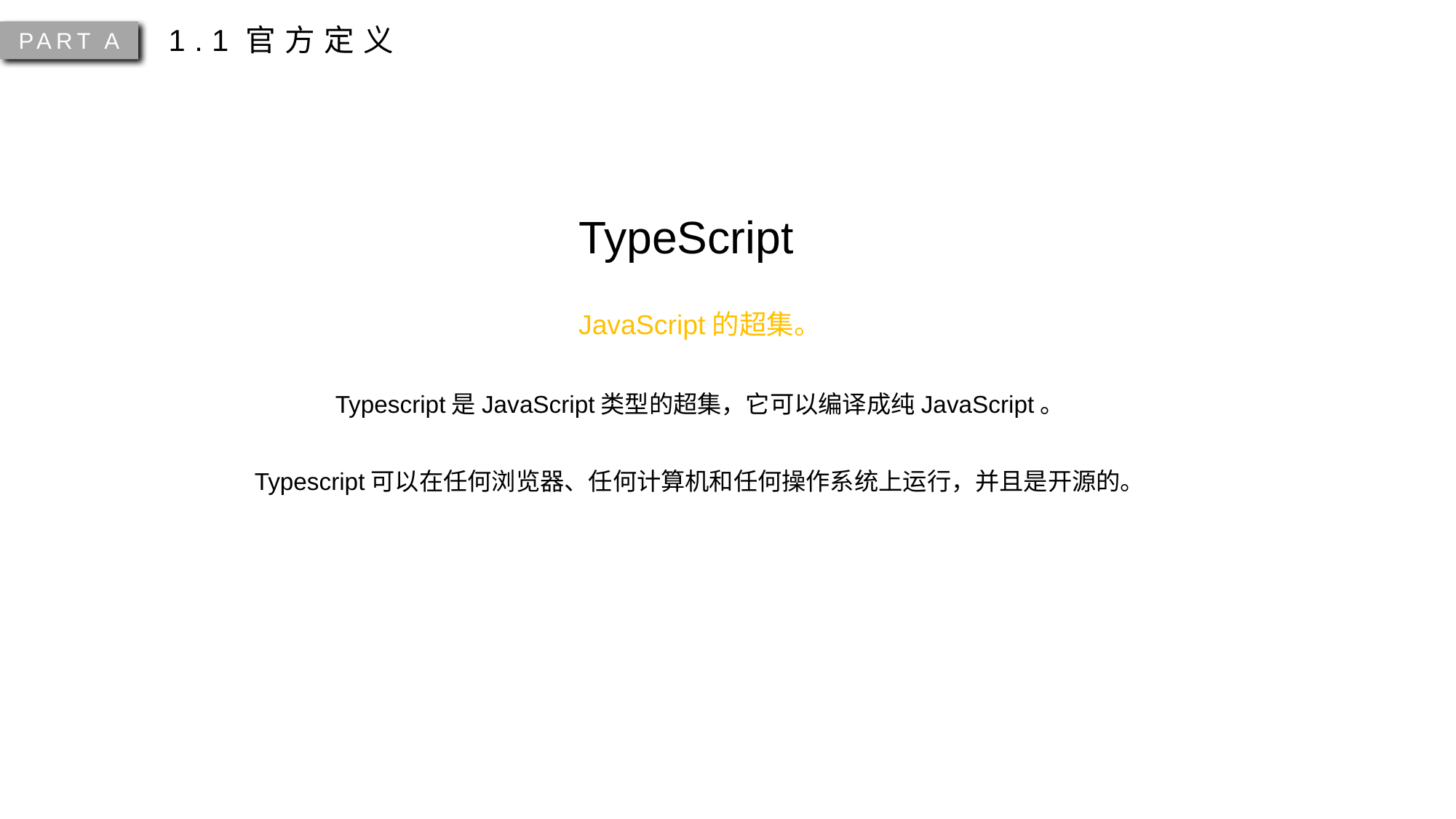

1.1官方定义
PART A
TypeScript
JavaScript的超集。
Typescript是JavaScript类型的超集，它可以编译成纯JavaScript。
Typescript可以在任何浏览器、任何计算机和任何操作系统上运行，并且是开源的。